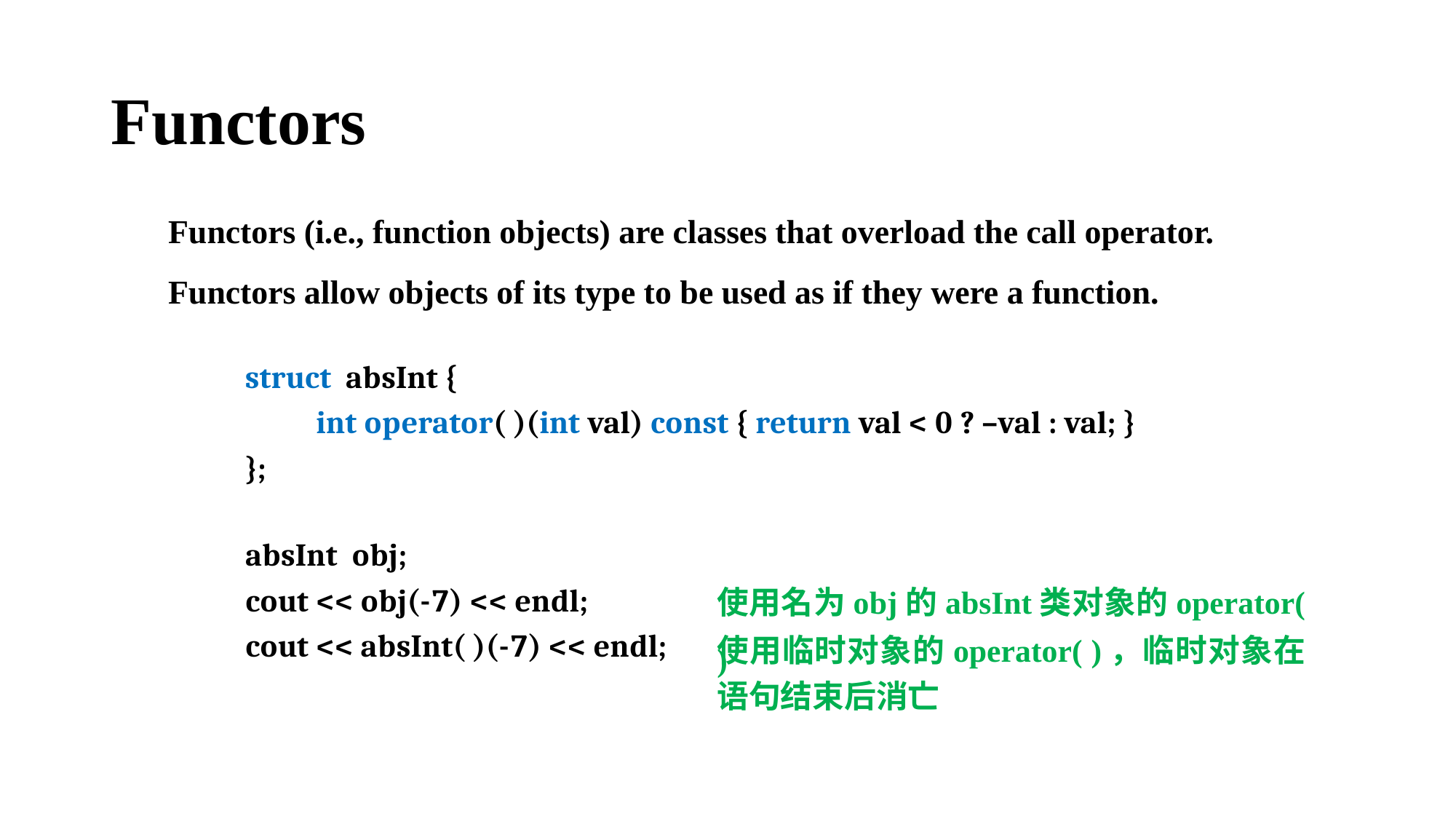

# Functors
Functors (i.e., function objects) are classes that overload the call operator.
Functors allow objects of its type to be used as if they were a function.
struct  absInt {
          int operator( )(int val) const { return val < 0 ? –val : val; }
};
absInt  obj;
cout << obj(-7) << endl;
cout << absInt( )(-7) << endl;
使用名为obj的absInt类对象的operator( )
使用临时对象的operator( )，临时对象在语句结束后消亡